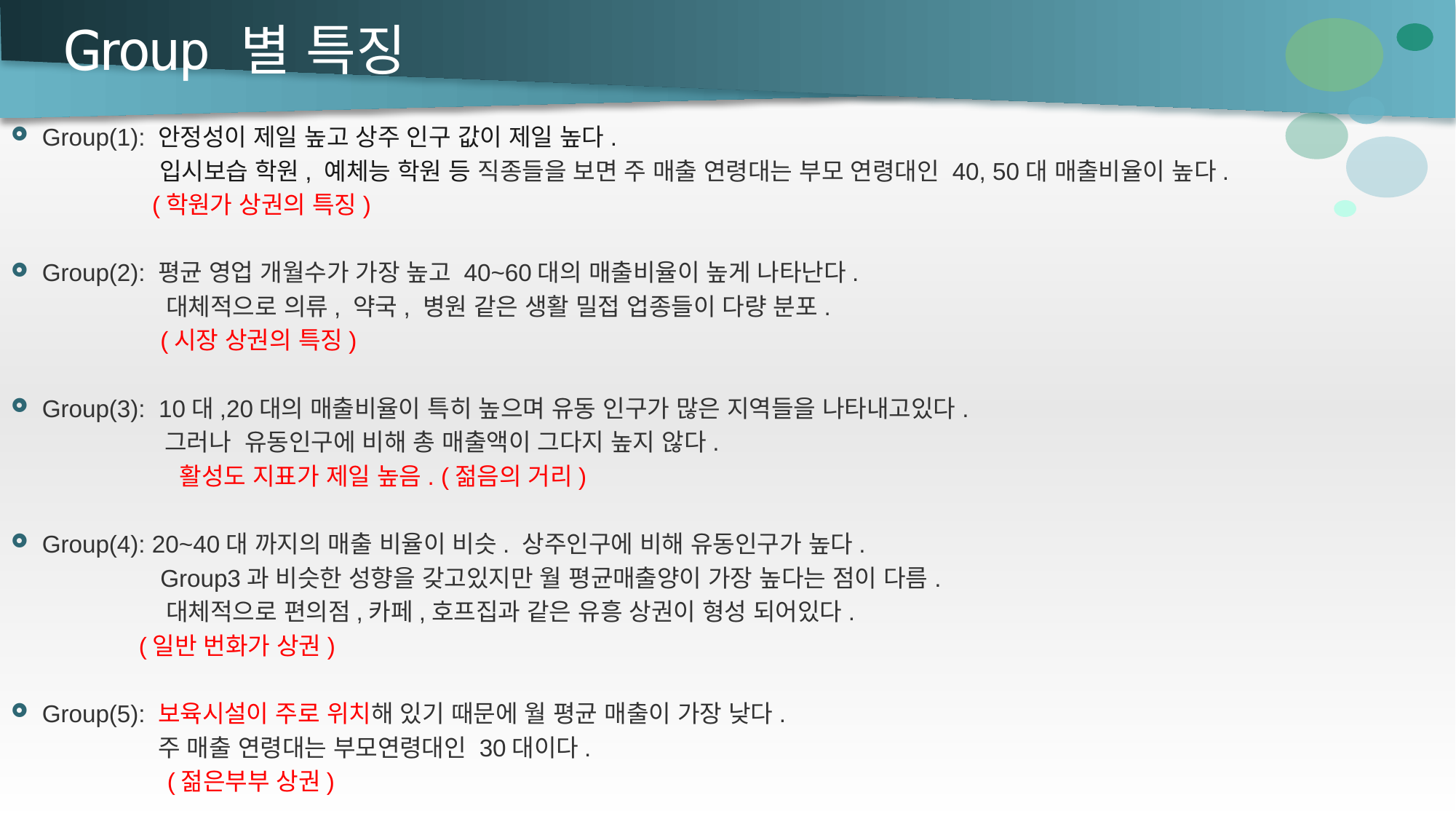

# Group 별 특징
Group(1): 안정성이 제일 높고 상주 인구 값이 제일 높다.
	     입시보습 학원, 예체능 학원 등 직종들을 보면 주 매출 연령대는 부모 연령대인 40, 50대 매출비율이 높다.
                     (학원가 상권의 특징)

Group(2): 평균 영업 개월수가 가장 높고 40~60대의 매출비율이 높게 나타난다.
	      대체적으로 의류, 약국, 병원 같은 생활 밀접 업종들이 다량 분포.
      	      (시장 상권의 특징)

Group(3):  10대,20대의 매출비율이 특히 높으며 유동 인구가 많은 지역들을 나타내고있다.
                      그러나  유동인구에 비해 총 매출액이 그다지 높지 않다.
	        활성도 지표가 제일 높음. (젊음의 거리)

Group(4): 20~40대 까지의 매출 비율이 비슷. 상주인구에 비해 유동인구가 높다.
	      Group3과 비슷한 성향을 갖고있지만 월 평균매출양이 가장 높다는 점이 다름.
	      대체적으로 편의점,카페,호프집과 같은 유흥 상권이 형성 되어있다.
                   (일반 번화가 상권)

Group(5): 보육시설이 주로 위치해 있기 때문에 월 평균 매출이 가장 낮다.
                     주 매출 연령대는 부모연령대인 30대이다.
	       (젊은부부 상권)